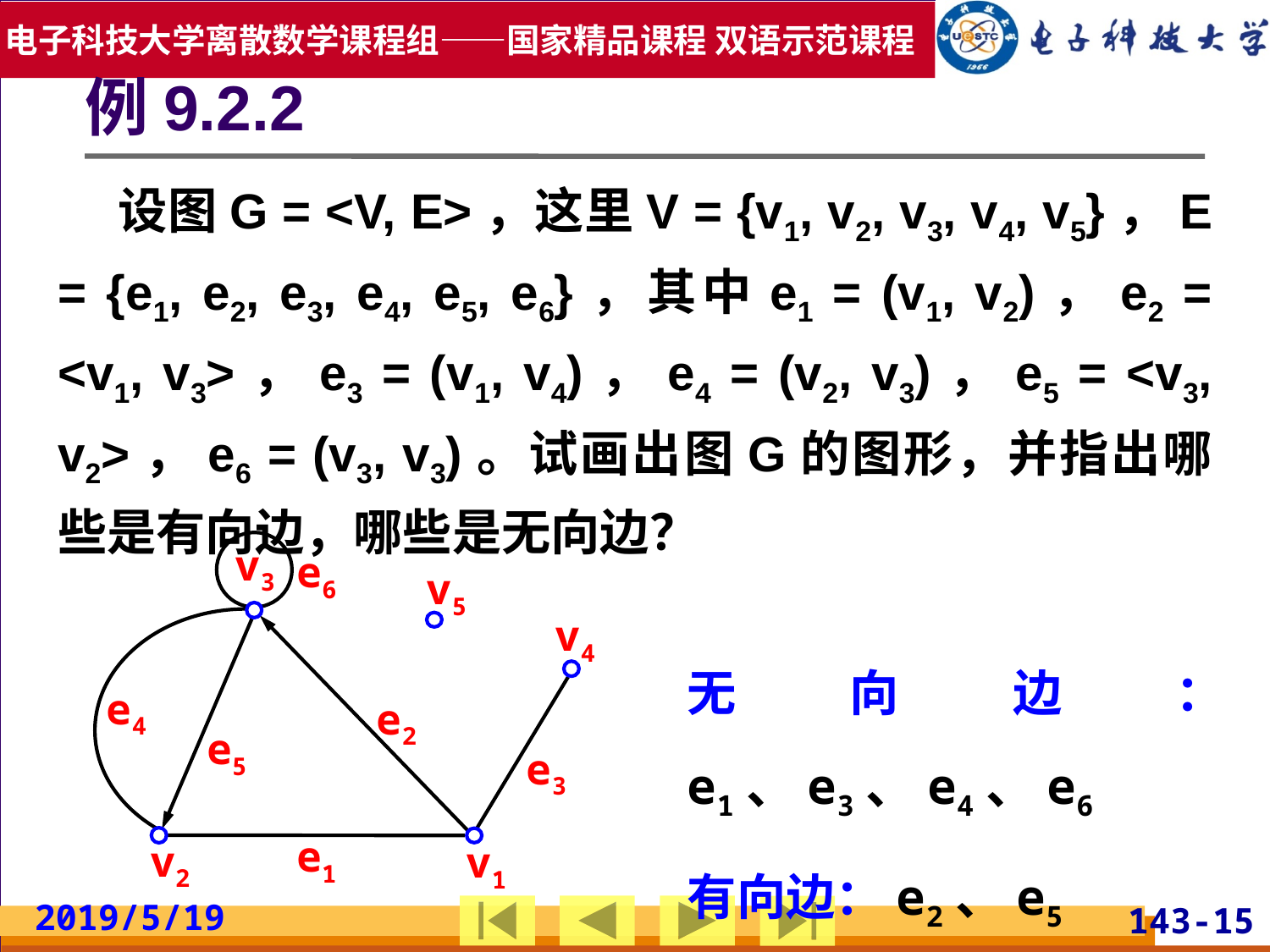

例9.2.2
    设图G = <V, E>，这里V = {v1, v2, v3, v4, v5}，E = {e1, e2, e3, e4, e5, e6}，其中e1 = (v1, v2)，e2 = <v1, v3>，e3 = (v1, v4)，e4 = (v2, v3)，e5 = <v3, v2>，e6 = (v3, v3)。试画出图G的图形，并指出哪些是有向边，哪些是无向边？

v3
e6
v5

v4

e4
e2
e5
e3

e1
v2

v1
无向边：e1、e3、e4、e6
有向边：e2、e5
2019/5/19